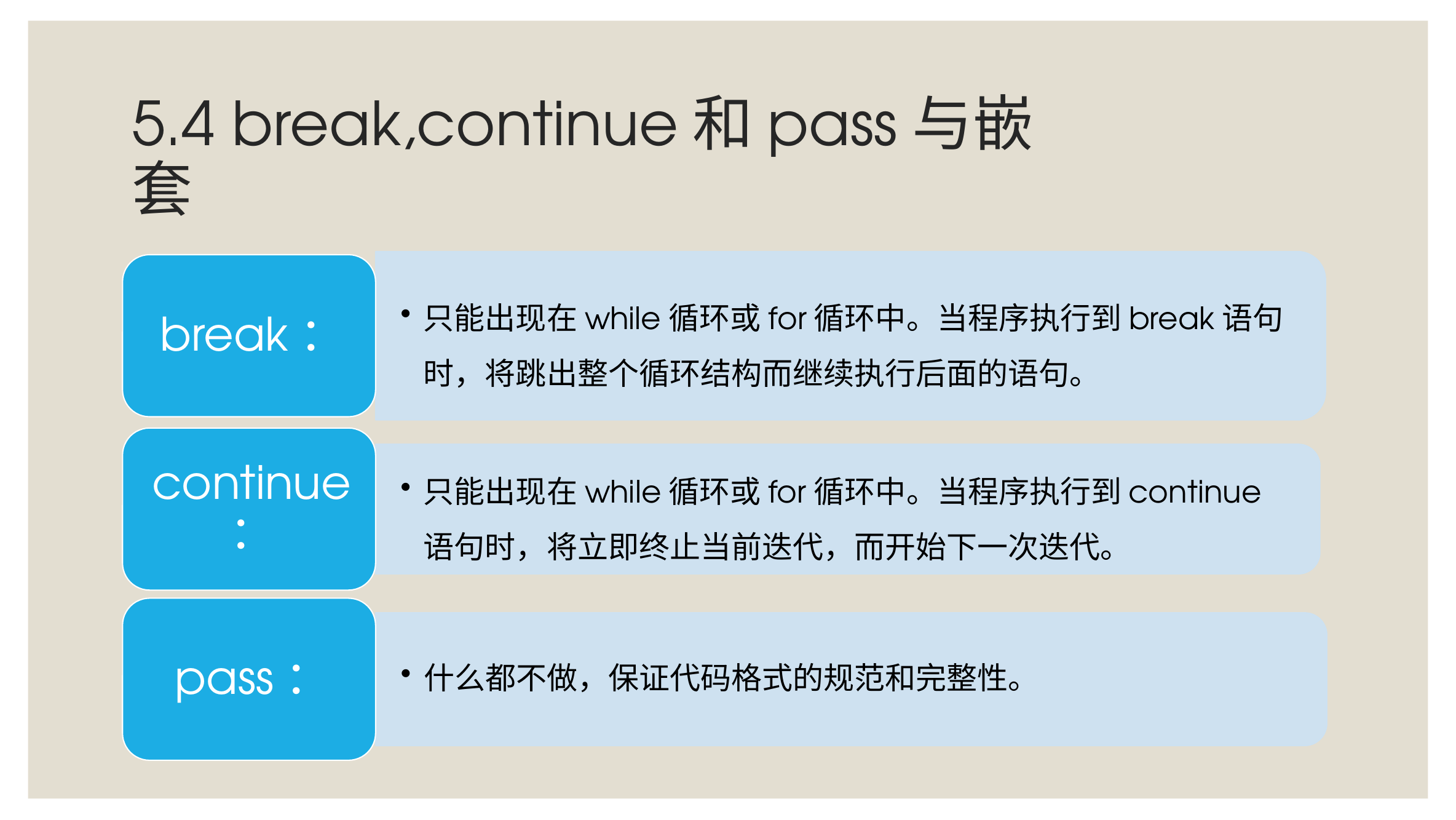

# 5.4 break,continue和pass与嵌套
只能出现在while循环或for循环中。当程序执行到break语句时，将跳出整个循环结构而继续执行后面的语句。
break：
只能出现在while循环或for循环中。当程序执行到continue语句时，将立即终止当前迭代，而开始下一次迭代。
continue：
什么都不做，保证代码格式的规范和完整性。
pass：